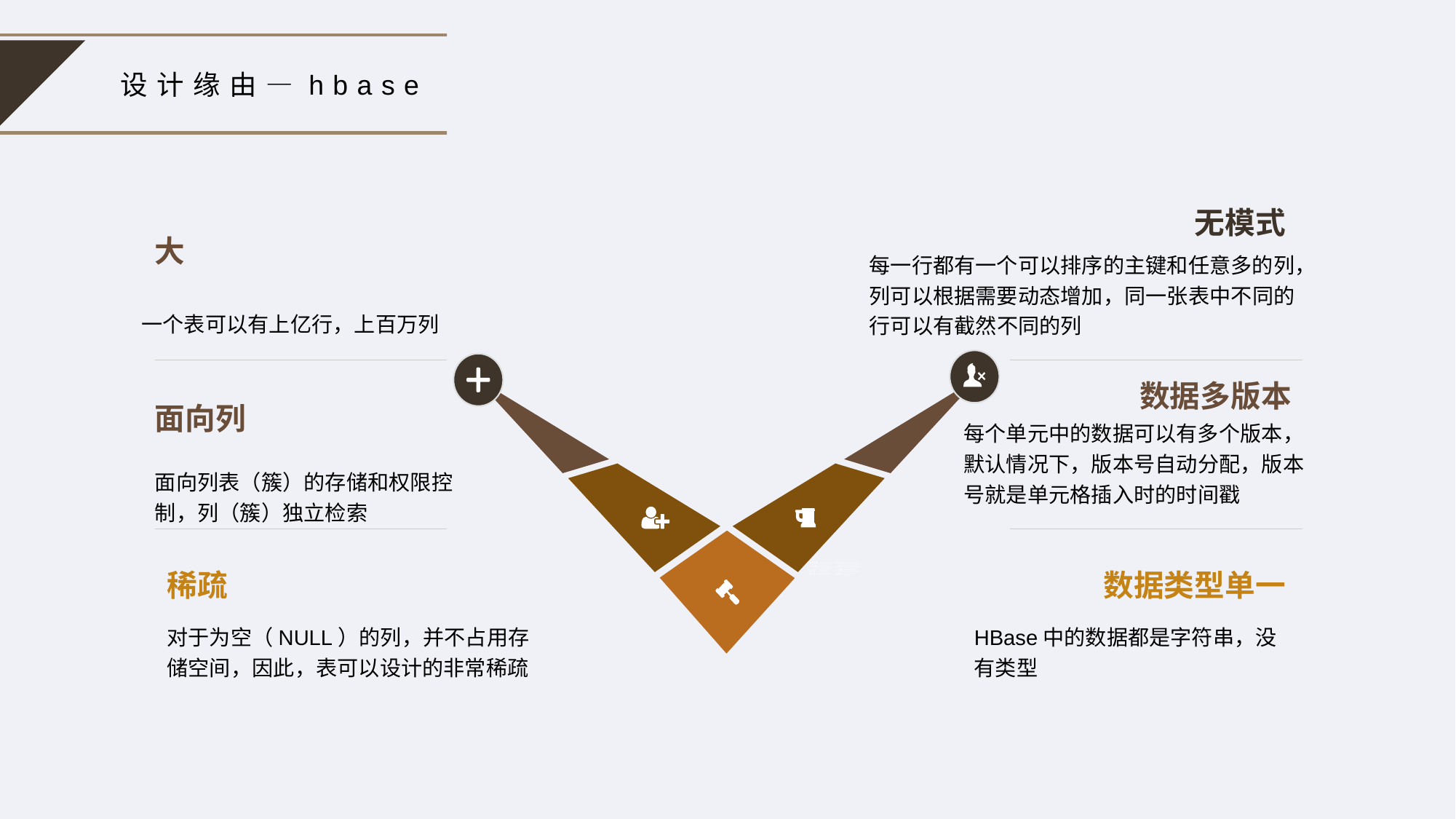

设计缘由—hbase

无模式
每一行都有一个可以排序的主键和任意多的列，列可以根据需要动态增加，同一张表中不同的行可以有截然不同的列
数据多版本
每个单元中的数据可以有多个版本，默认情况下，版本号自动分配，版本号就是单元格插入时的时间戳
数据类型单一
HBase中的数据都是字符串，没有类型

面向列

稀疏
对于为空（NULL）的列，并不占用存储空间，因此，表可以设计的非常稀疏

大
一个表可以有上亿行，上百万列
面向列表（簇）的存储和权限控制，列（簇）独立检索